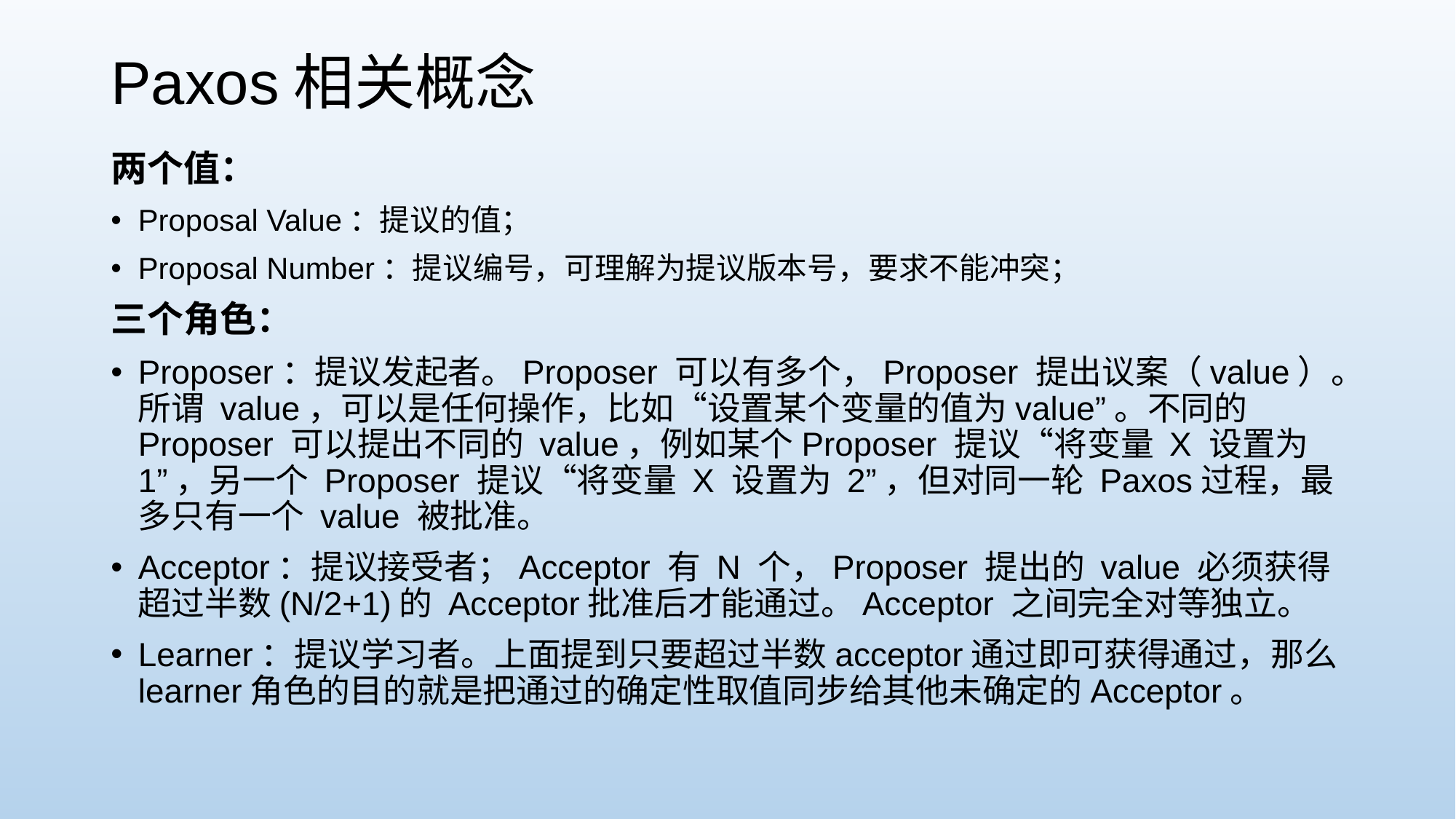

# Paxos相关概念
两个值：
Proposal Value：提议的值；
Proposal Number：提议编号，可理解为提议版本号，要求不能冲突；
三个角色：
Proposer：提议发起者。Proposer 可以有多个，Proposer 提出议案（value）。所谓 value，可以是任何操作，比如“设置某个变量的值为value”。不同的 Proposer 可以提出不同的 value，例如某个Proposer 提议“将变量 X 设置为 1”，另一个 Proposer 提议“将变量 X 设置为 2”，但对同一轮 Paxos过程，最多只有一个 value 被批准。
Acceptor：提议接受者；Acceptor 有 N 个，Proposer 提出的 value 必须获得超过半数(N/2+1)的 Acceptor批准后才能通过。Acceptor 之间完全对等独立。
Learner：提议学习者。上面提到只要超过半数acceptor通过即可获得通过，那么learner角色的目的就是把通过的确定性取值同步给其他未确定的Acceptor。